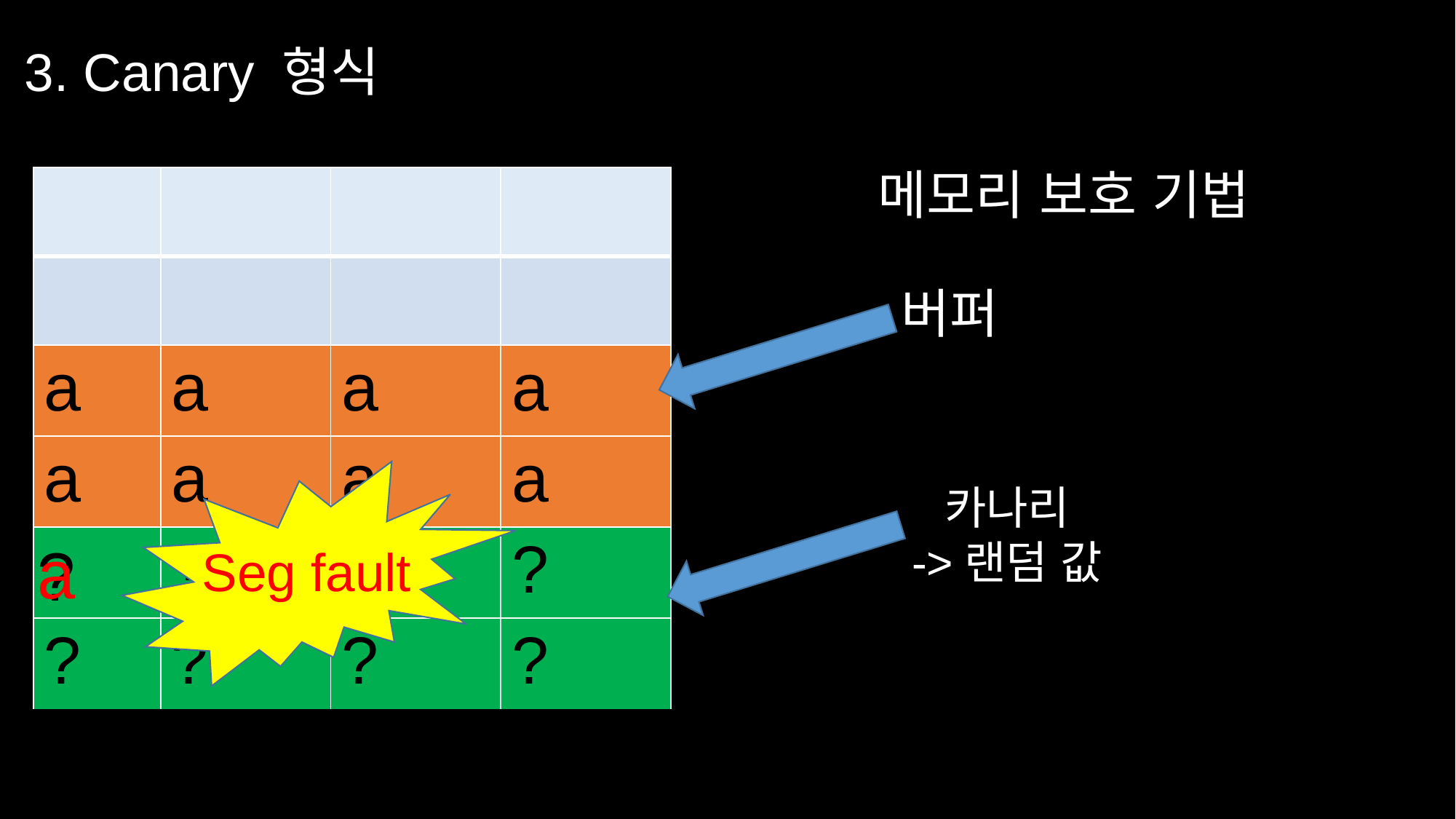

3. Canary 형식
메모리 보호 기법
|  |  |  |  |
| --- | --- | --- | --- |
|  |  |  |  |
| a | a | a | a |
| a | a | a | a |
|  | ? | ? | ? |
| ? | ? | ? | ? |
|  |  |  |  |
|  |  |  |  |

버퍼

카나리
->랜덤 값
a
?
Seg fault